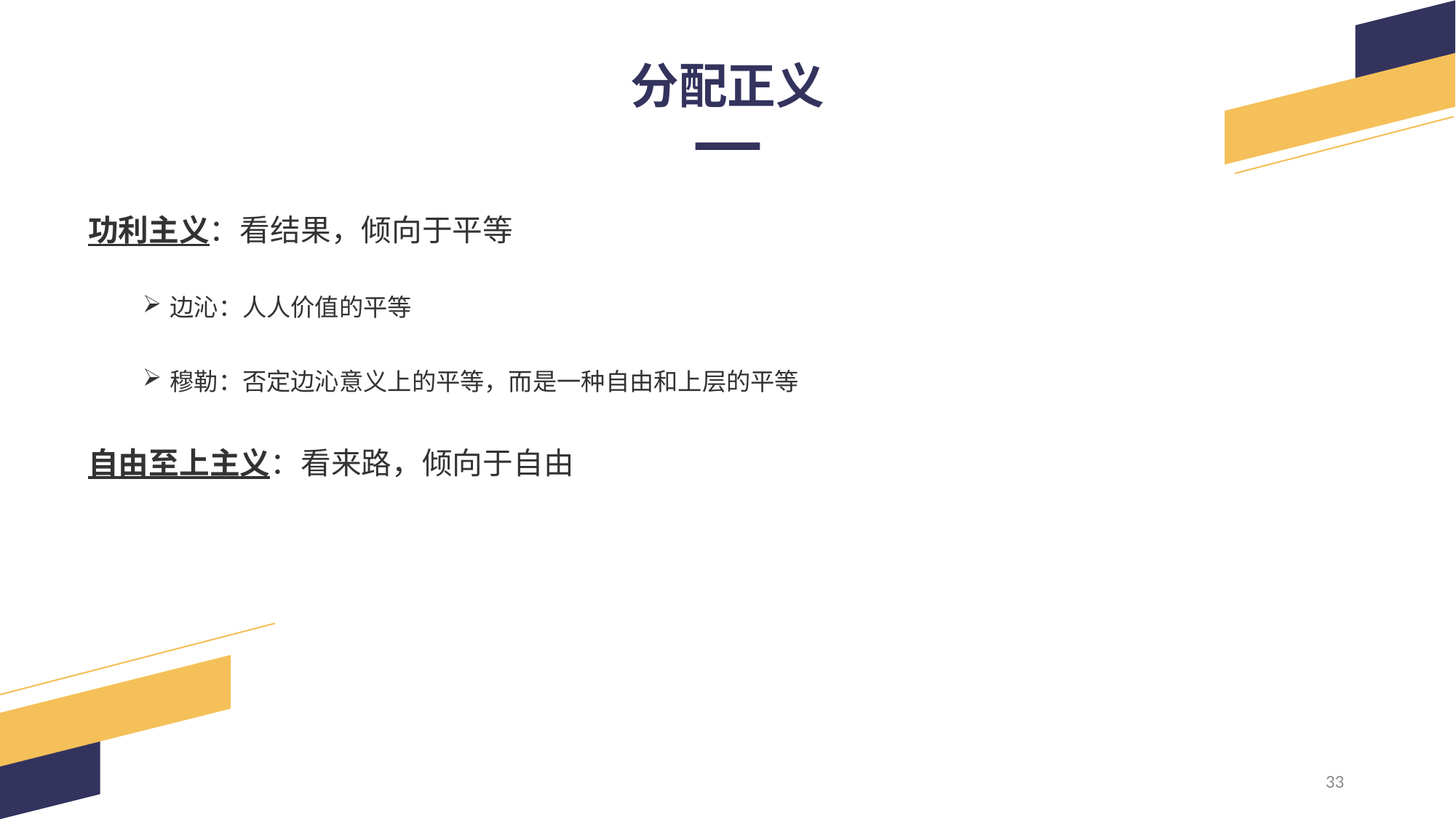

分配正义

功利主义：看结果，倾向于平等
边沁：人人价值的平等
穆勒：否定边沁意义上的平等，而是一种自由和上层的平等
自由至上主义：看来路，倾向于自由

33